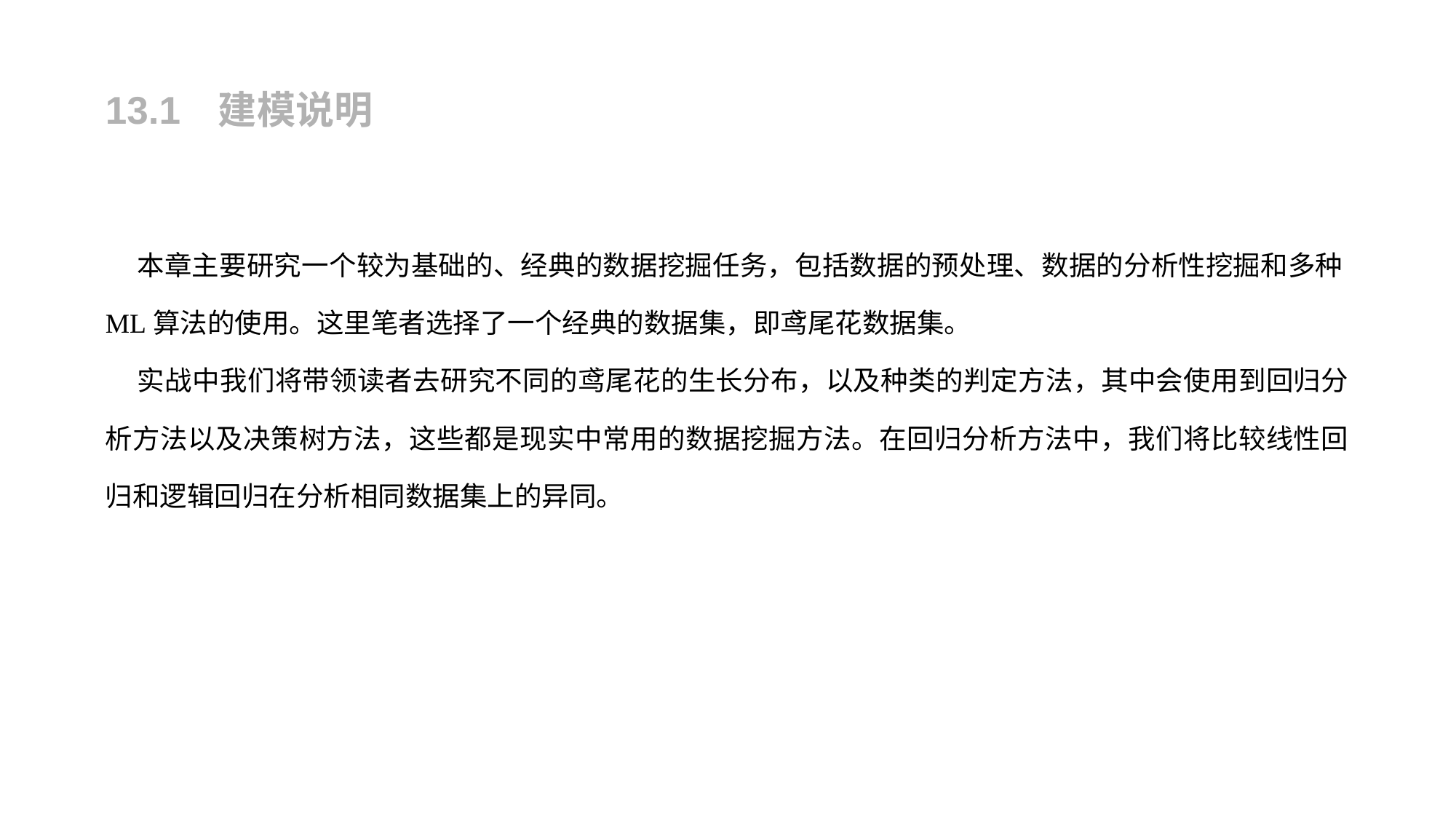

# 13.1  建模说明
本章主要研究一个较为基础的、经典的数据挖掘任务，包括数据的预处理、数据的分析性挖掘和多种ML算法的使用。这里笔者选择了一个经典的数据集，即鸢尾花数据集。
实战中我们将带领读者去研究不同的鸢尾花的生长分布，以及种类的判定方法，其中会使用到回归分析方法以及决策树方法，这些都是现实中常用的数据挖掘方法。在回归分析方法中，我们将比较线性回归和逻辑回归在分析相同数据集上的异同。